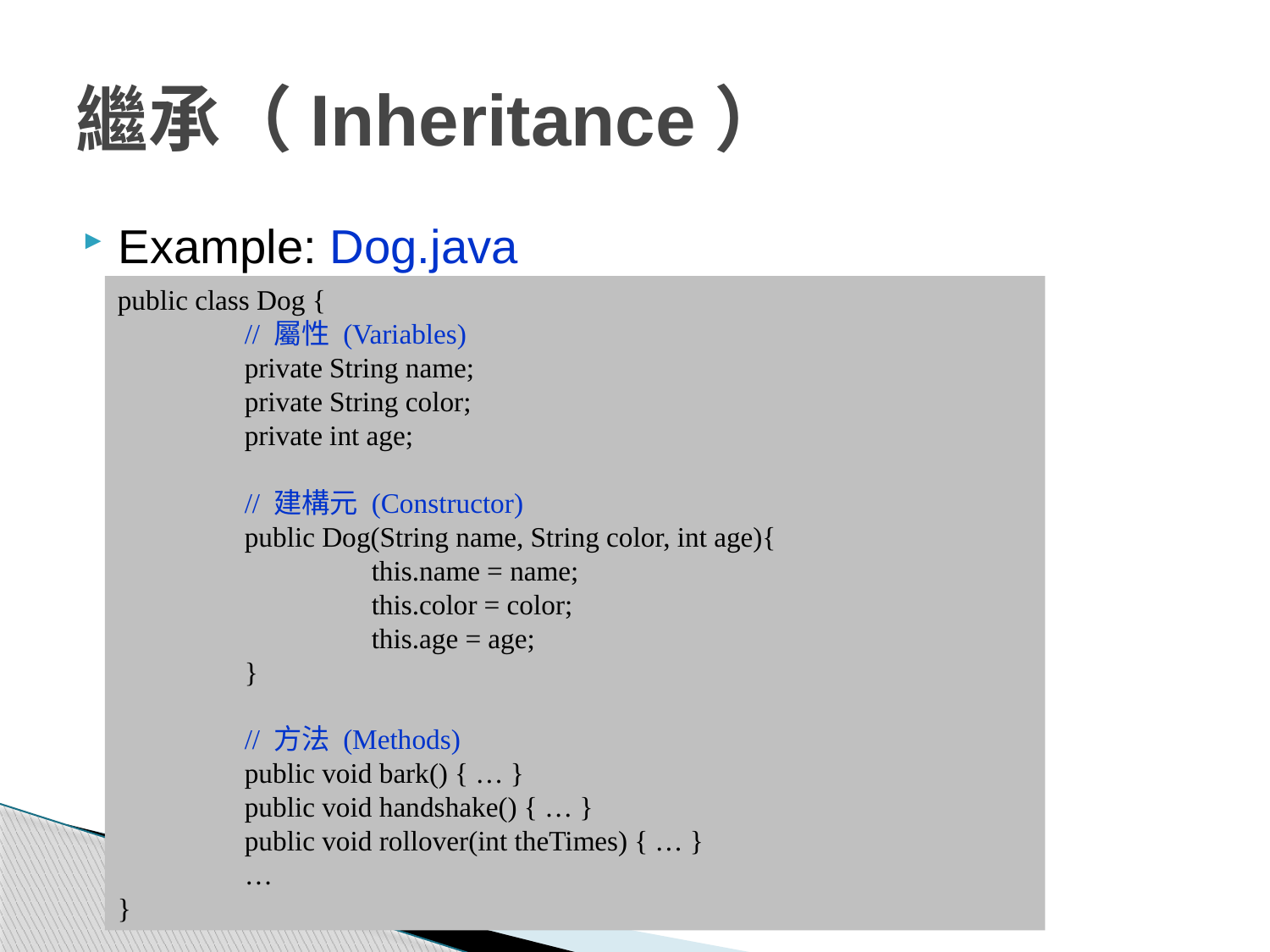

# 繼承（Inheritance）
Example: Dog.java
public class Dog {
	// 屬性 (Variables)
	private String name;
	private String color;
	private int age;

	// 建構元 (Constructor)
	public Dog(String name, String color, int age){
		this.name = name;
		this.color = color;
		this.age = age;
	}

	// 方法 (Methods)
	public void bark() { … }
	public void handshake() { … }
	public void rollover(int theTimes) { … }
	…
}